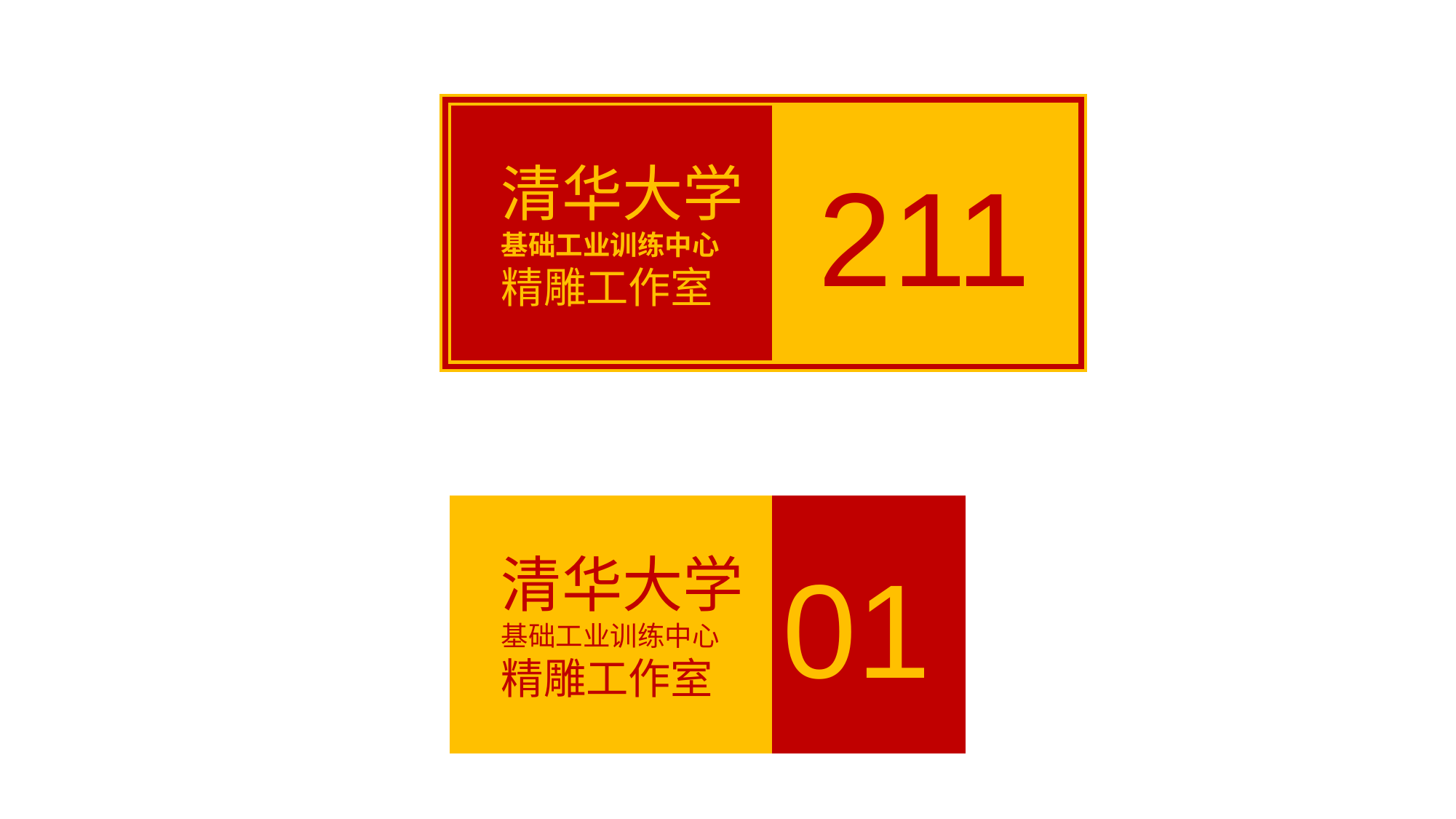

清华大学
基础工业训练中心
精雕工作室

211
清华大学
基础工业训练中心
精雕工作室
01